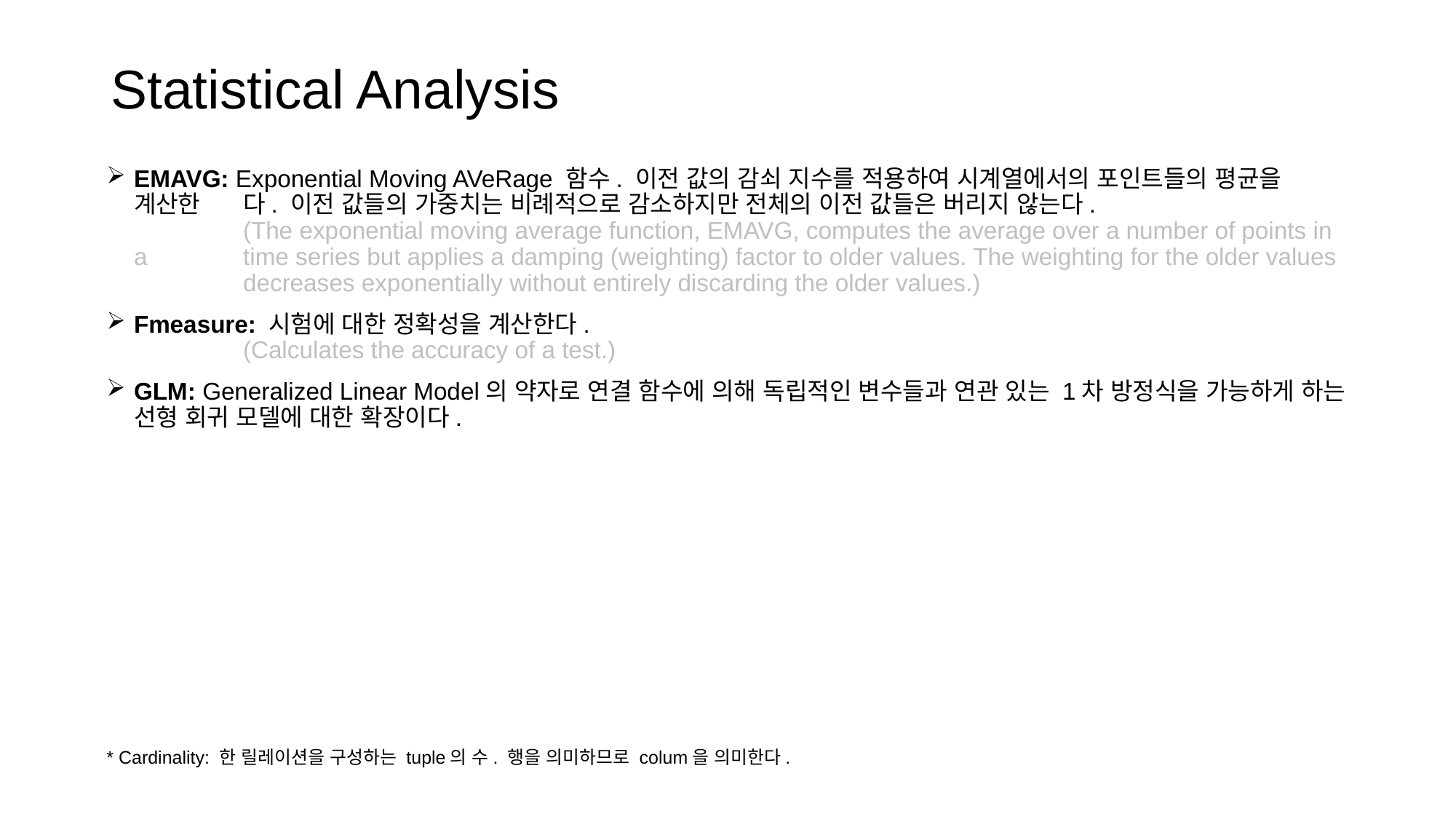

?
# Statistical Analysis
EMAVG: Exponential Moving AVeRage 함수. 이전 값의 감쇠 지수를 적용하여 시계열에서의 포인트들의 평균을 계산한	다. 이전 값들의 가중치는 비례적으로 감소하지만 전체의 이전 값들은 버리지 않는다.
	(The exponential moving average function, EMAVG, computes the average over a number of points in a 	time series but applies a damping (weighting) factor to older values. The weighting for the older values 	decreases exponentially without entirely discarding the older values.)
Fmeasure: 시험에 대한 정확성을 계산한다.
	(Calculates the accuracy of a test.)
GLM: Generalized Linear Model의 약자로 연결 함수에 의해 독립적인 변수들과 연관 있는 1차 방정식을 가능하게 하는 선형 회귀 모델에 대한 확장이다.
* Cardinality: 한 릴레이션을 구성하는 tuple의 수. 행을 의미하므로 colum을 의미한다.